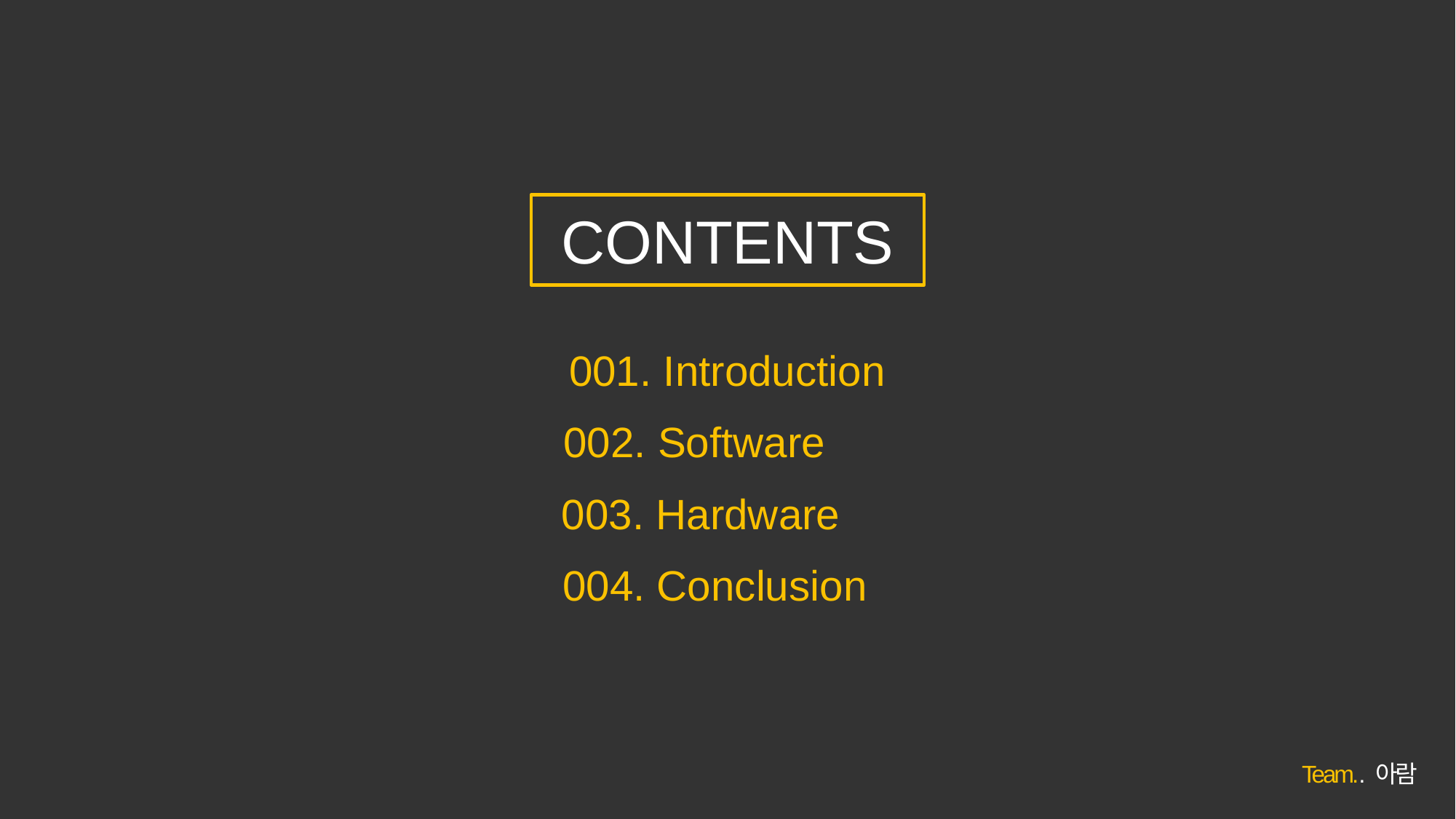

CONTENTS
001. Introduction
002. Software
003. Hardware
004. Conclusion
Team.. 아람